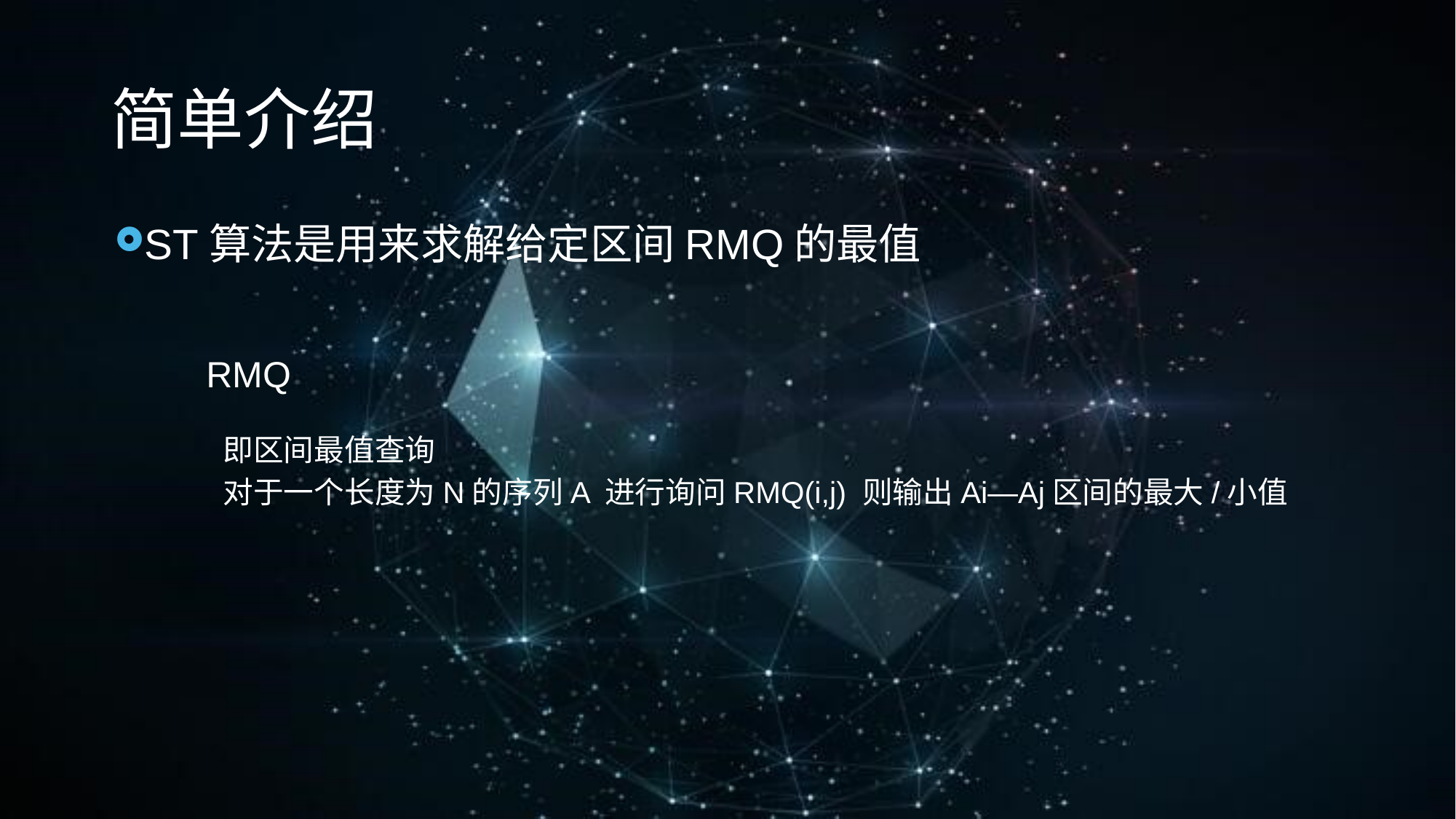

简单介绍
ST算法是用来求解给定区间RMQ的最值
RMQ

	即区间最值查询
	对于一个长度为N的序列A 进行询问RMQ(i,j) 则输出Ai—Aj区间的最大/小值